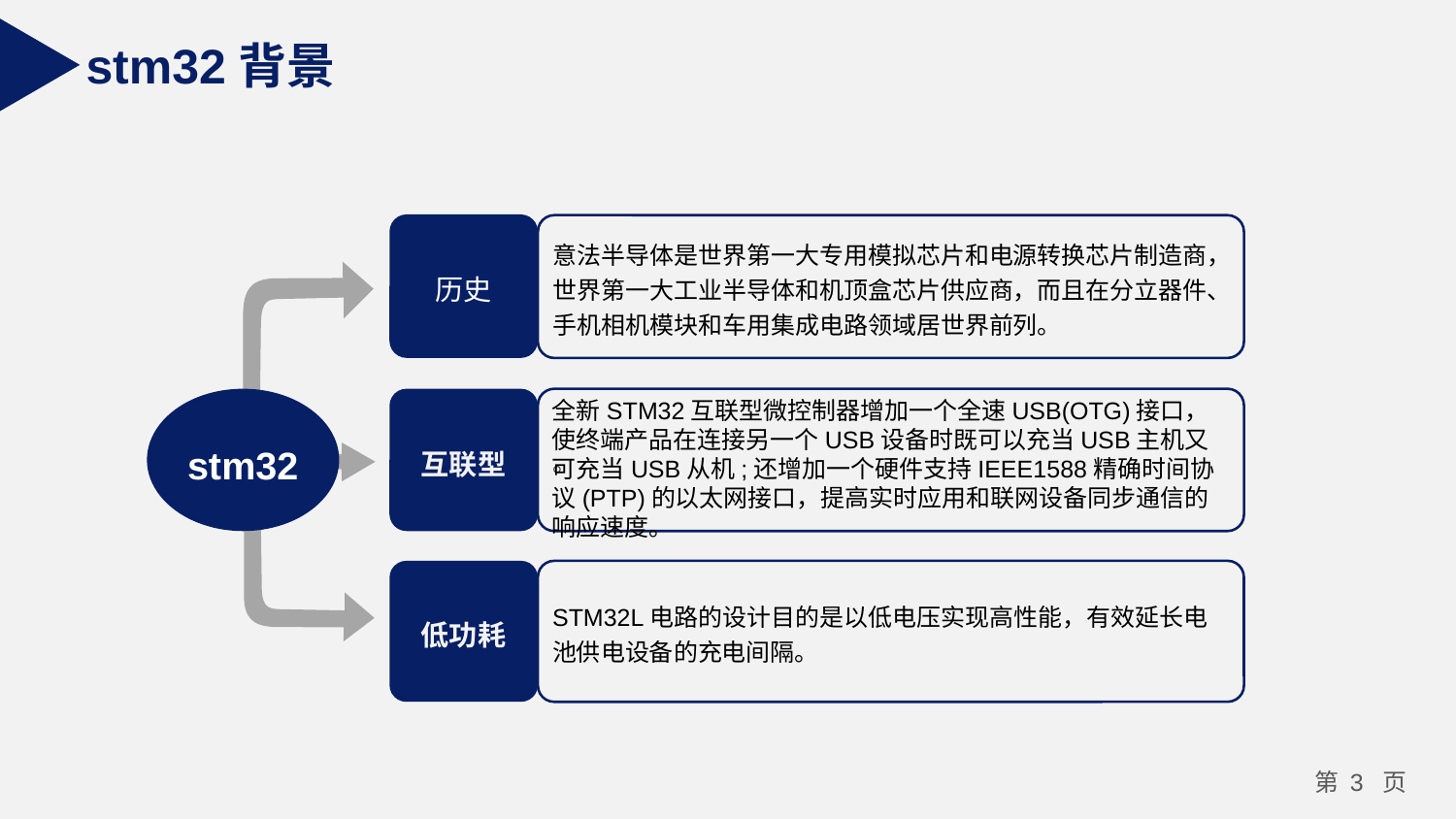

stm32背景
历史
意法半导体是世界第一大专用模拟芯片和电源转换芯片制造商，世界第一大工业半导体和机顶盒芯片供应商，而且在分立器件、手机相机模块和车用集成电路领域居世界前列。

stm32
互联型
。
全新STM32互联型微控制器增加一个全速USB(OTG)接口，使终端产品在连接另一个USB设备时既可以充当USB主机又可充当USB从机;还增加一个硬件支持IEEE1588精确时间协议(PTP)的以太网接口，提高实时应用和联网设备同步通信的响应速度。

低功耗
STM32L电路的设计目的是以低电压实现高性能，有效延长电池供电设备的充电间隔。